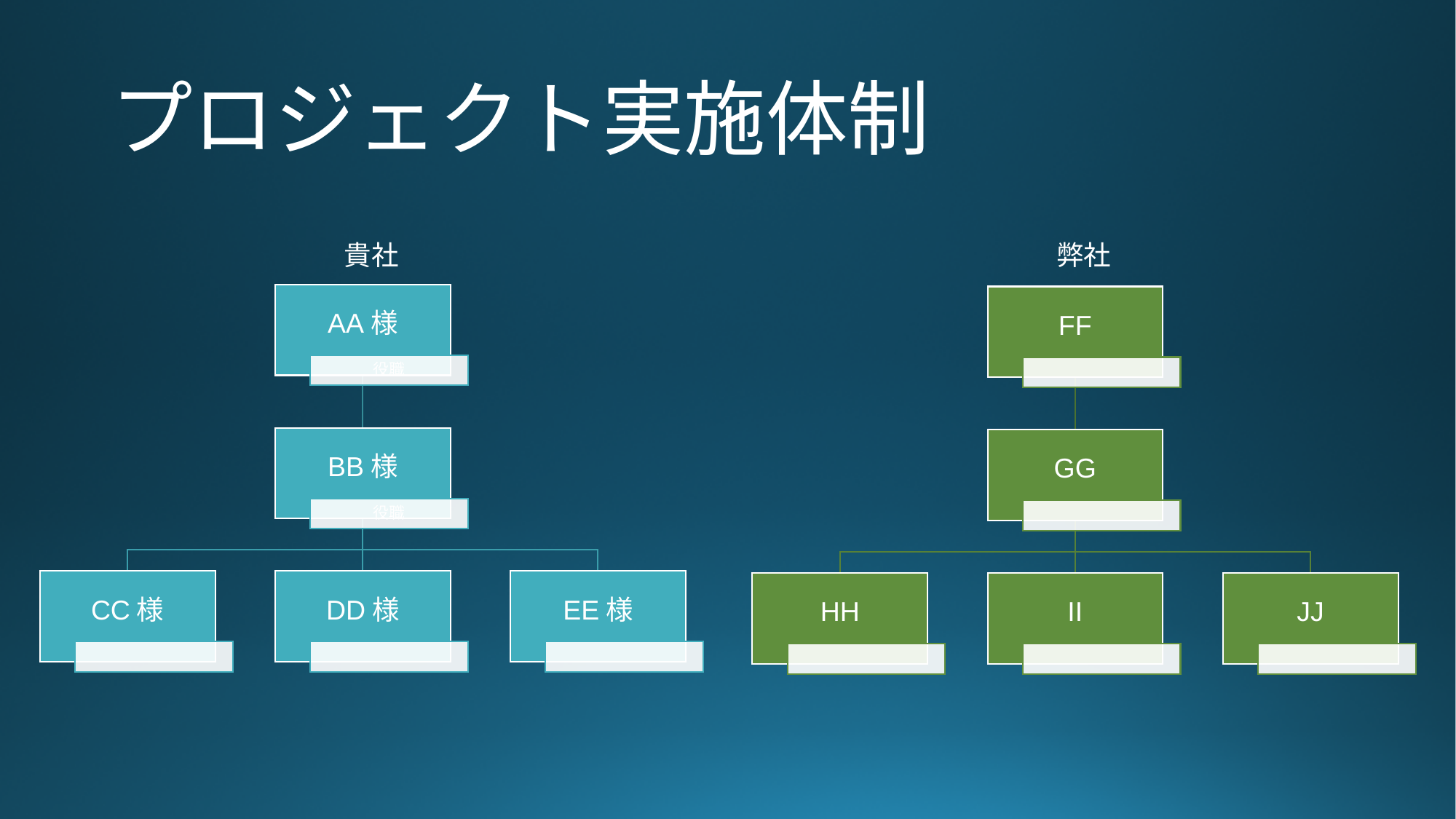

# プロジェクト実施体制
AA様
役職
BB様
役職
CC様

DD様

EE様

FF

GG

HH

II

JJ

貴社
弊社